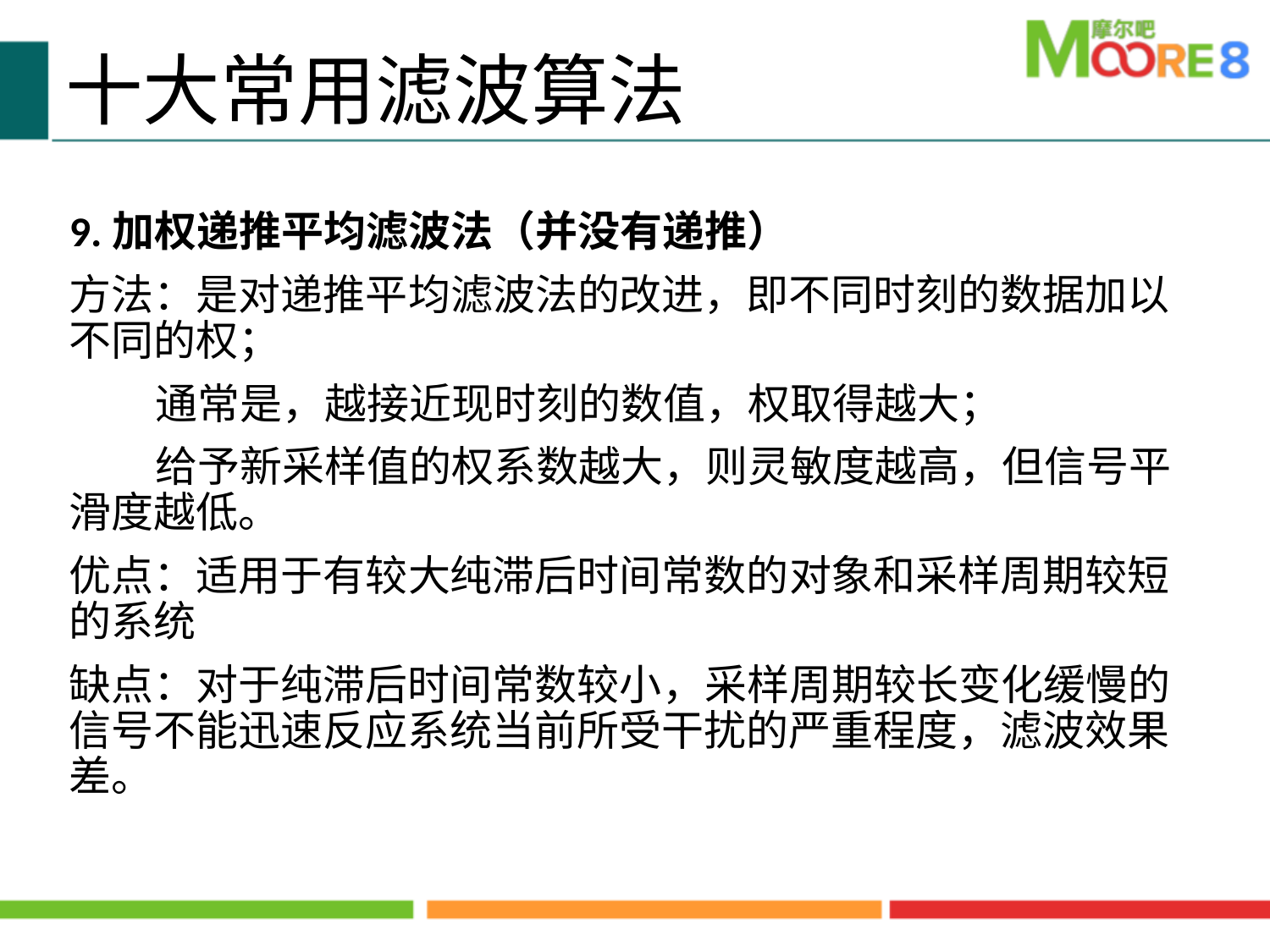

# 十大常用滤波算法
9.加权递推平均滤波法（并没有递推）
方法：是对递推平均滤波法的改进，即不同时刻的数据加以不同的权；
        通常是，越接近现时刻的数值，权取得越大；
        给予新采样值的权系数越大，则灵敏度越高，但信号平滑度越低。
优点：适用于有较大纯滞后时间常数的对象和采样周期较短的系统
缺点：对于纯滞后时间常数较小，采样周期较长变化缓慢的信号不能迅速反应系统当前所受干扰的严重程度，滤波效果差。